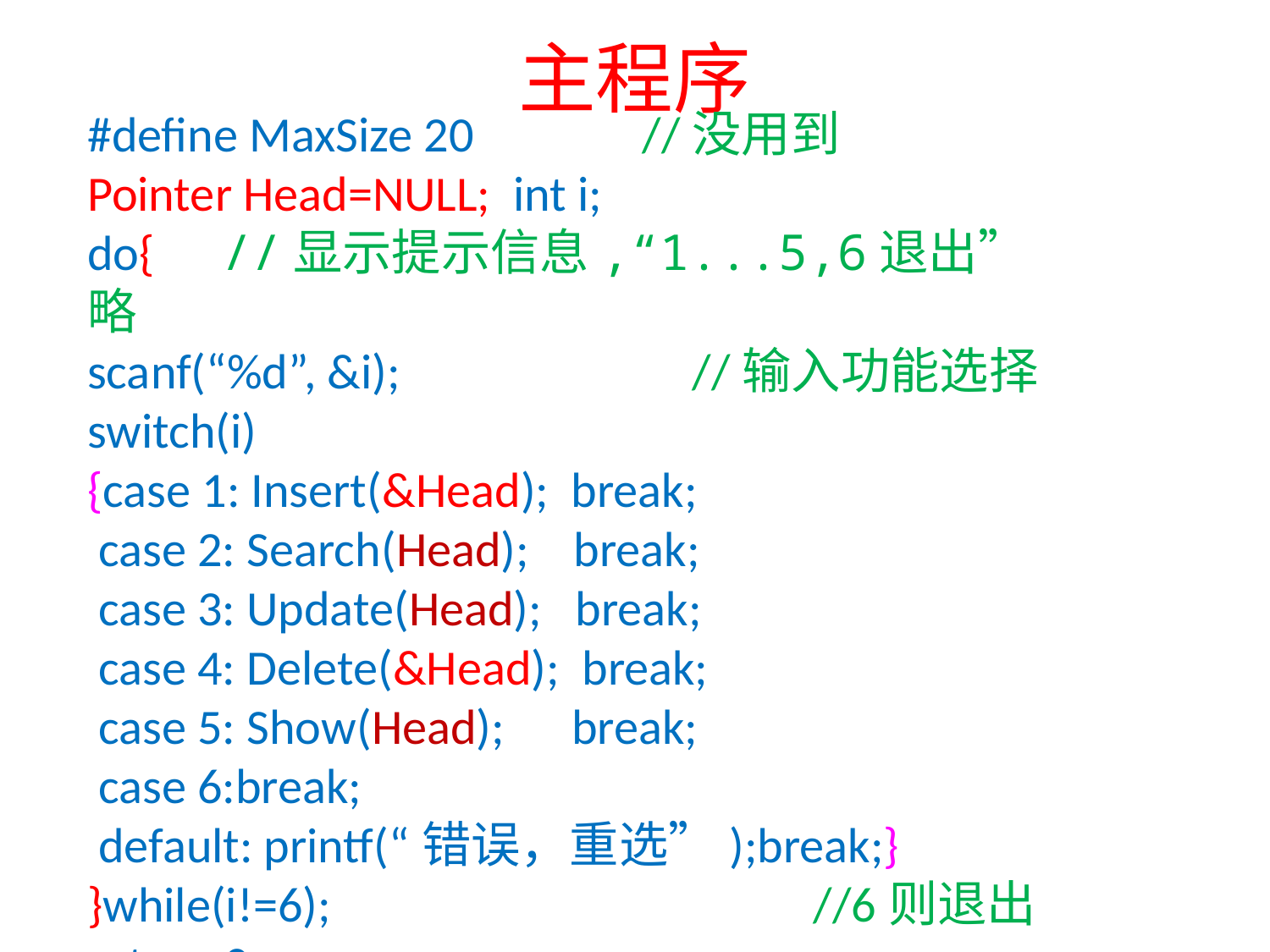

# 主程序
#define MaxSize 20               //没用到
Pointer Head=NULL;  int i;
do{      //显示提示信息,“1...5,6退出”略
scanf(“%d”, &i);                          //输入功能选择
switch(i)
{case 1: Insert(&Head);  break;
 case 2: Search(Head);    break;
 case 3: Update(Head);   break;
 case 4: Delete(&Head);  break;
 case 5: Show(Head);      break;
 case 6:break;
 default: printf(“错误，重选”);break;}
}while(i!=6);                                           //6则退出
return 0;
12